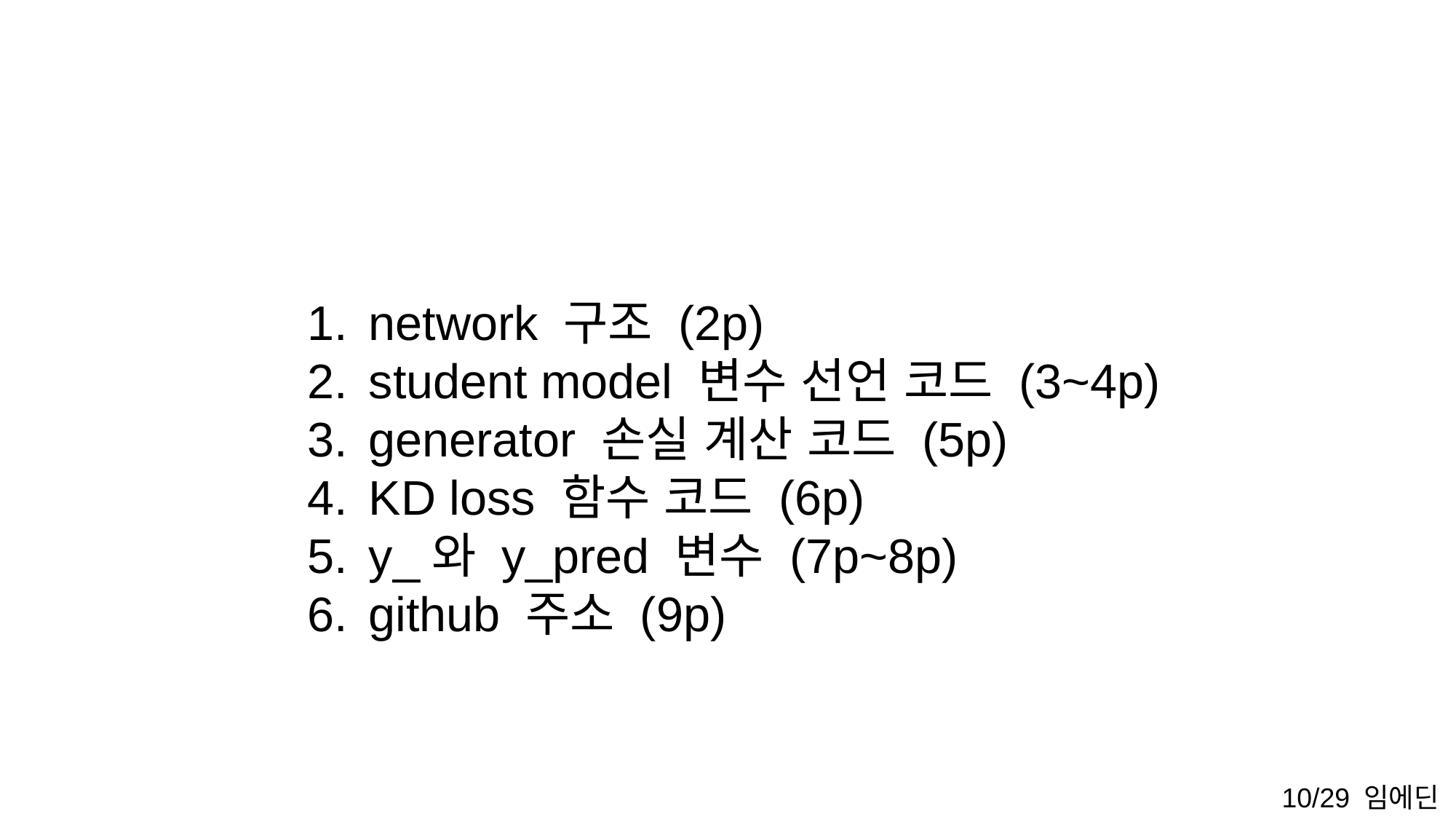

목차
network 구조 (2p)
student model 변수 선언 코드 (3~4p)
generator 손실 계산 코드 (5p)
KD loss 함수 코드 (6p)
y_와 y_pred 변수 (7p~8p)
github 주소 (9p)
10/29 임에딘